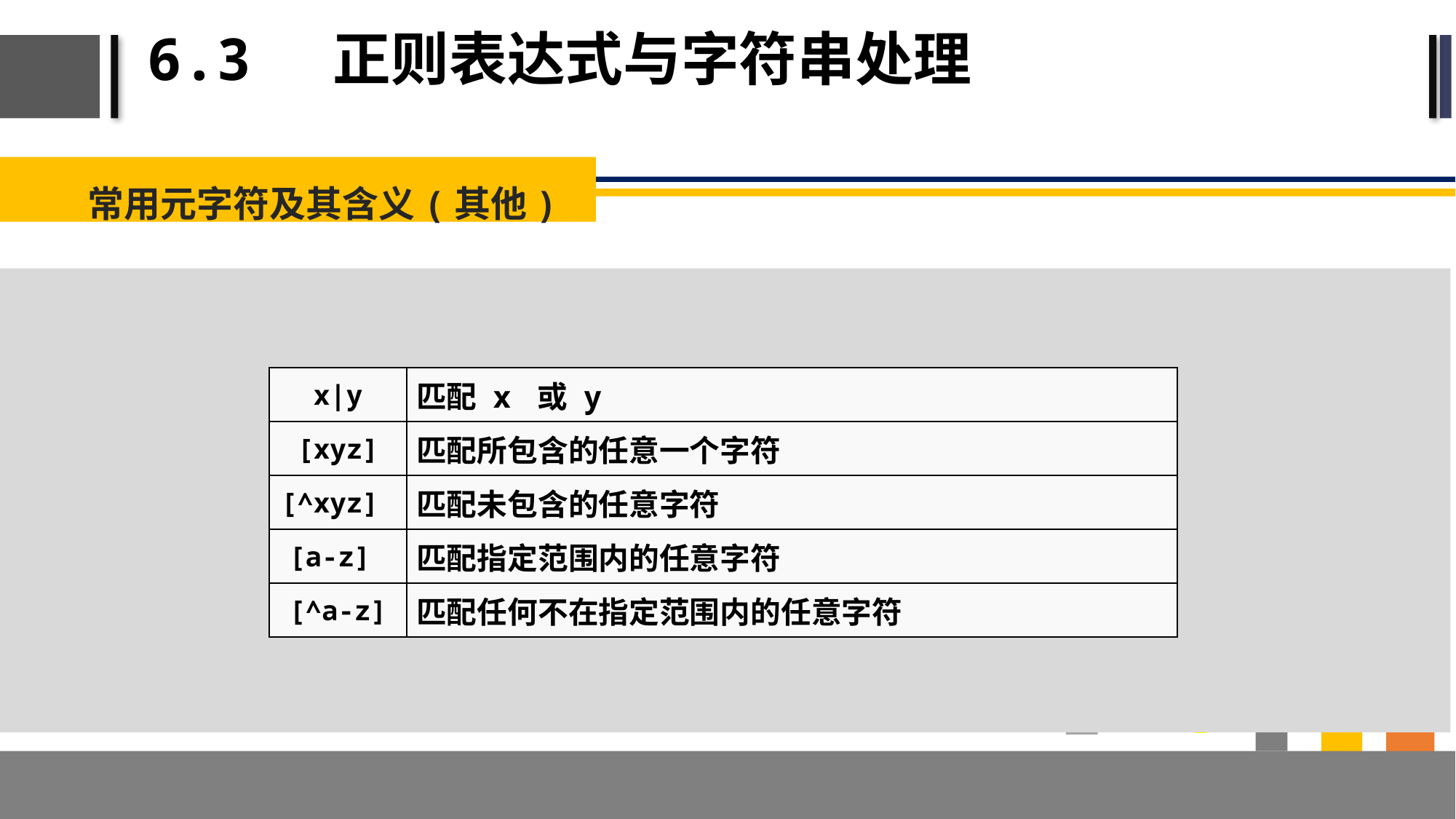

# 6.3  正则表达式与字符串处理
常用元字符及其含义(其他)

| x|y | 匹配 x 或 y |
| --- | --- |
| [xyz] | 匹配所包含的任意一个字符 |
| [^xyz] | 匹配未包含的任意字符 |
| [a-z] | 匹配指定范围内的任意字符 |
| [^a-z] | 匹配任何不在指定范围内的任意字符 |